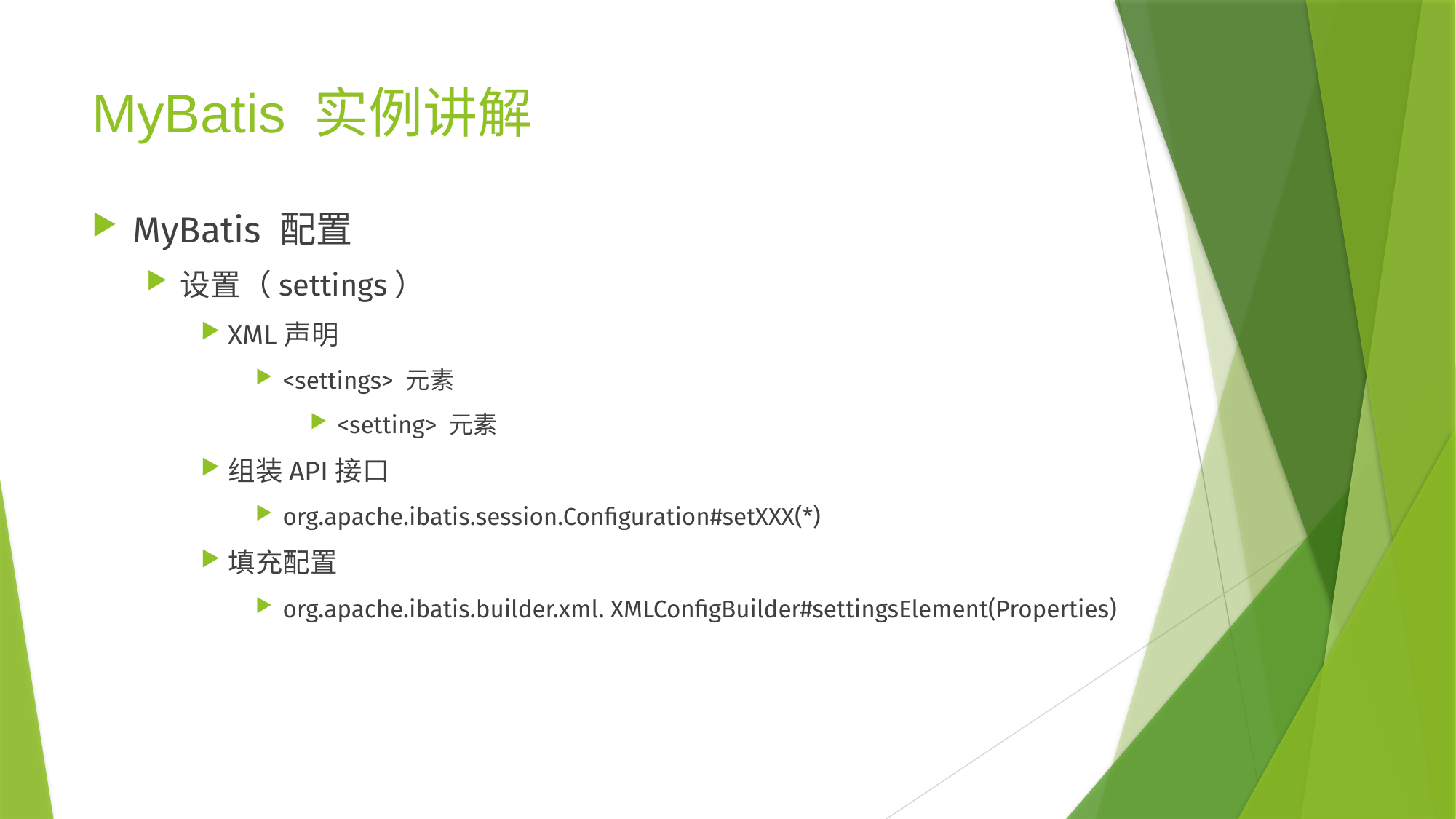

# MyBatis 实例讲解
MyBatis 配置
设置（settings）
XML声明
<settings> 元素
<setting> 元素
组装API接口
org.apache.ibatis.session.Configuration#setXXX(*)
填充配置
org.apache.ibatis.builder.xml. XMLConfigBuilder#settingsElement(Properties)